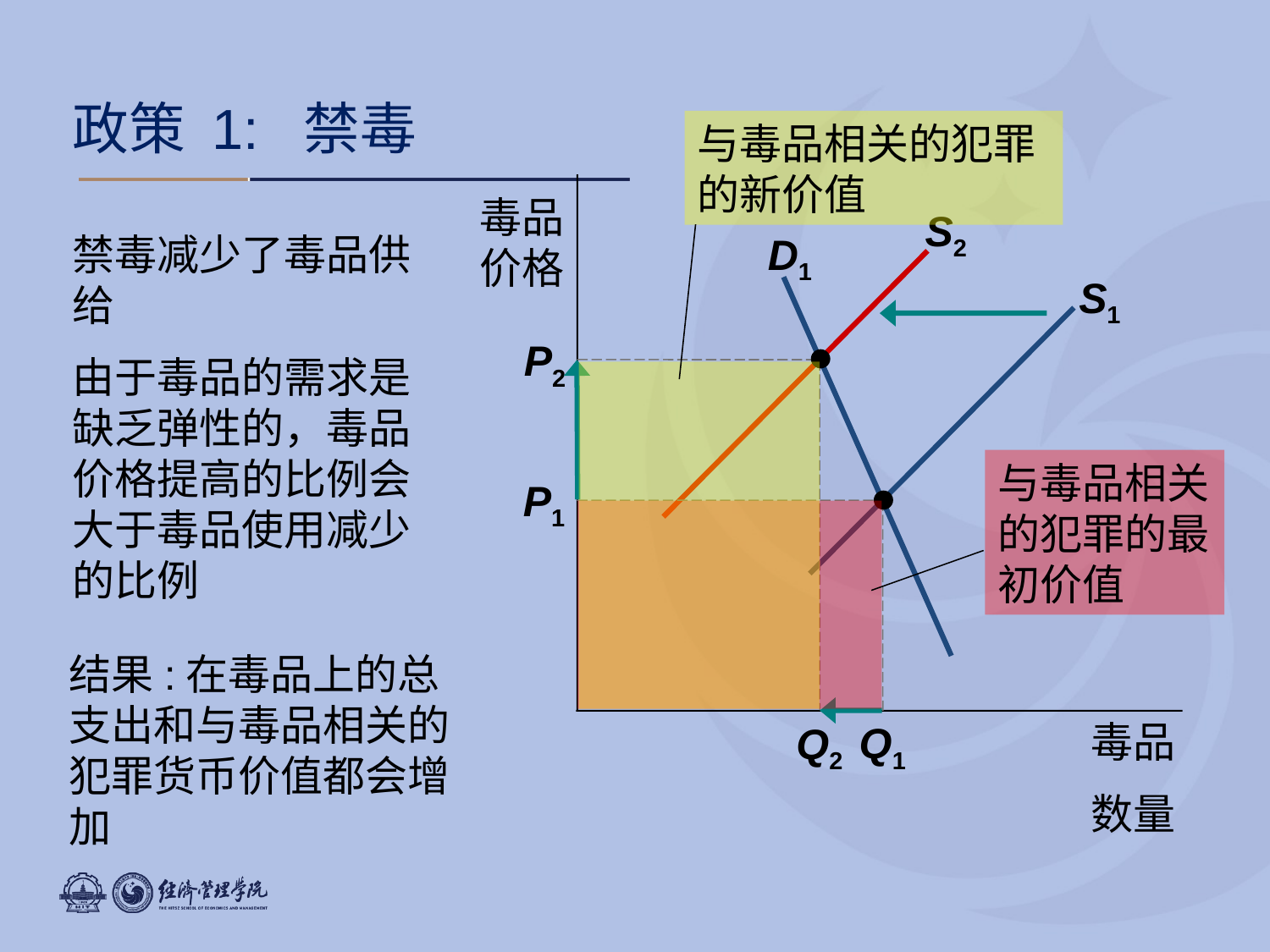

0
政策 1:  禁毒
与毒品相关的犯罪的新价值

毒品价格
毒品
数量
S2

禁毒减少了毒品供给
由于毒品的需求是缺乏弹性的，毒品价格提高的比例会大于毒品使用减少的比例
D1

S1

P2

Q2

与毒品相关的犯罪的最初价值

P1

Q1

结果:在毒品上的总支出和与毒品相关的犯罪货币价值都会增加